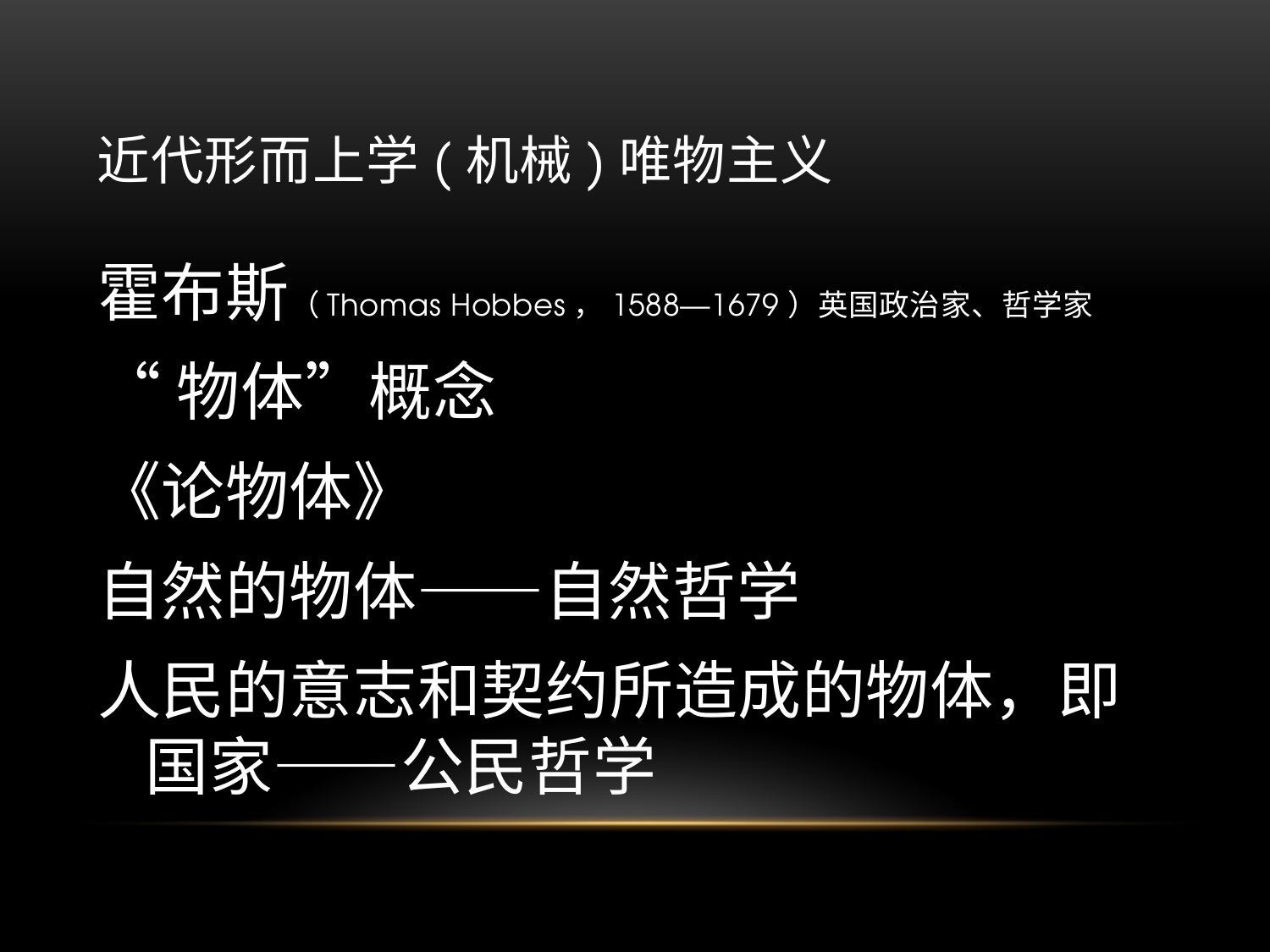

近代形而上学(机械)唯物主义
霍布斯（Thomas Hobbes，1588—1679）英国政治家、哲学家
“物体”概念
《论物体》
自然的物体——自然哲学
人民的意志和契约所造成的物体，即国家——公民哲学